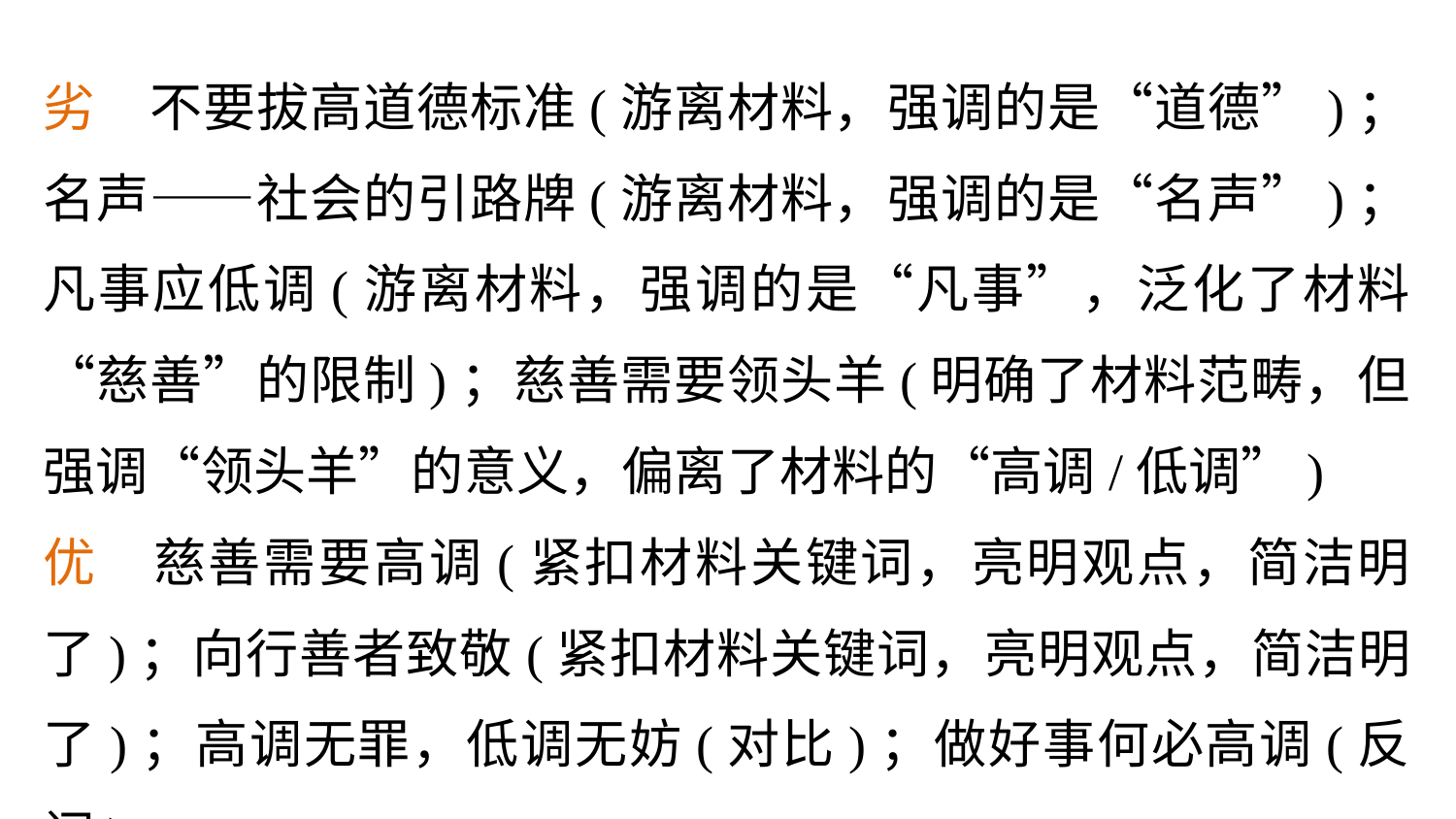

劣　不要拔高道德标准(游离材料，强调的是“道德”)；名声——社会的引路牌(游离材料，强调的是“名声”)；凡事应低调(游离材料，强调的是“凡事”，泛化了材料“慈善”的限制)；慈善需要领头羊(明确了材料范畴，但强调“领头羊”的意义，偏离了材料的“高调/低调”)
优　慈善需要高调(紧扣材料关键词，亮明观点，简洁明了)；向行善者致敬(紧扣材料关键词，亮明观点，简洁明了)；高调无罪，低调无妨(对比)；做好事何必高调(反问)